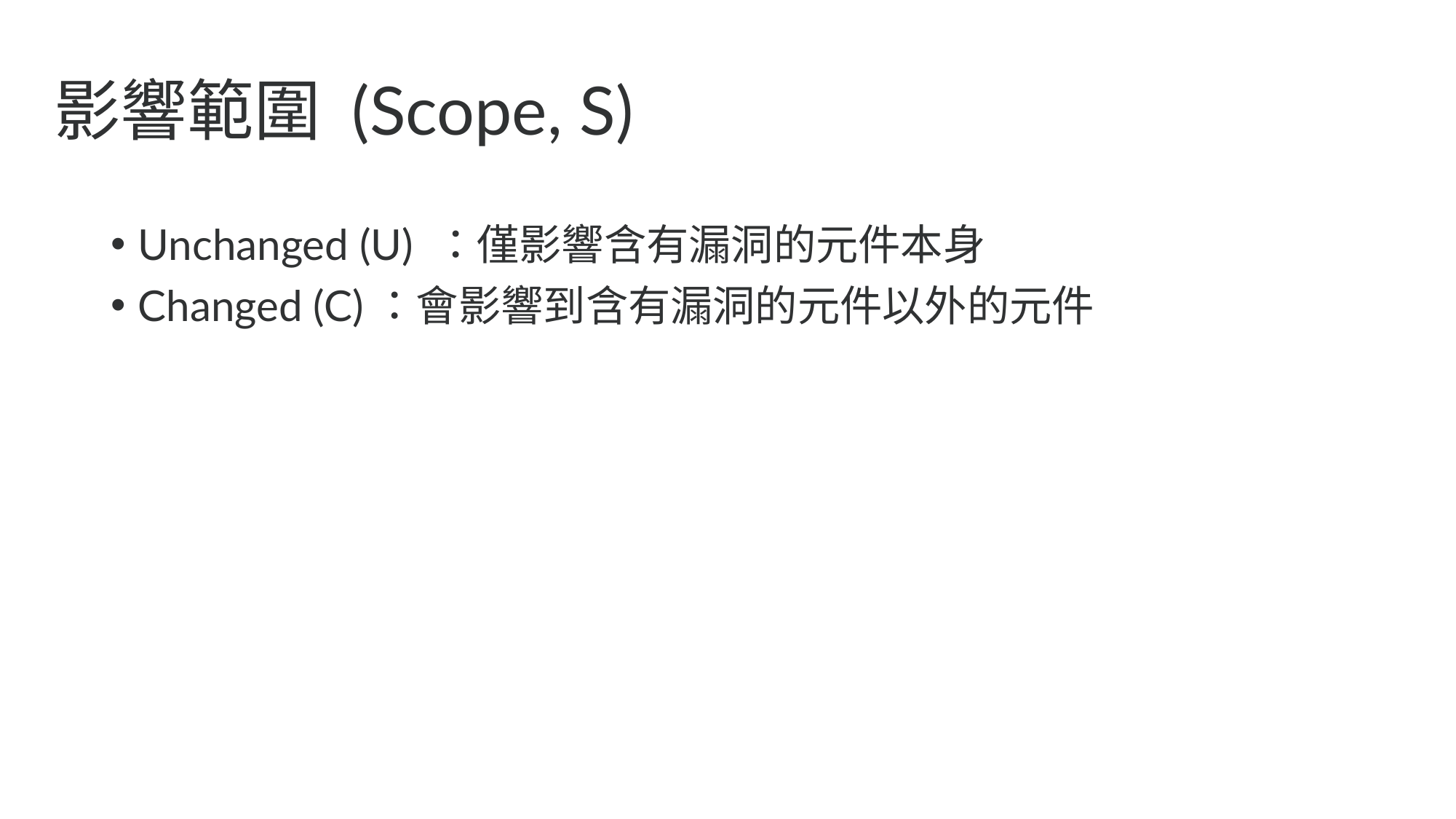

# 影響範圍 (Scope, S)
Unchanged (U) ：僅影響含有漏洞的元件本身
Changed (C)：會影響到含有漏洞的元件以外的元件